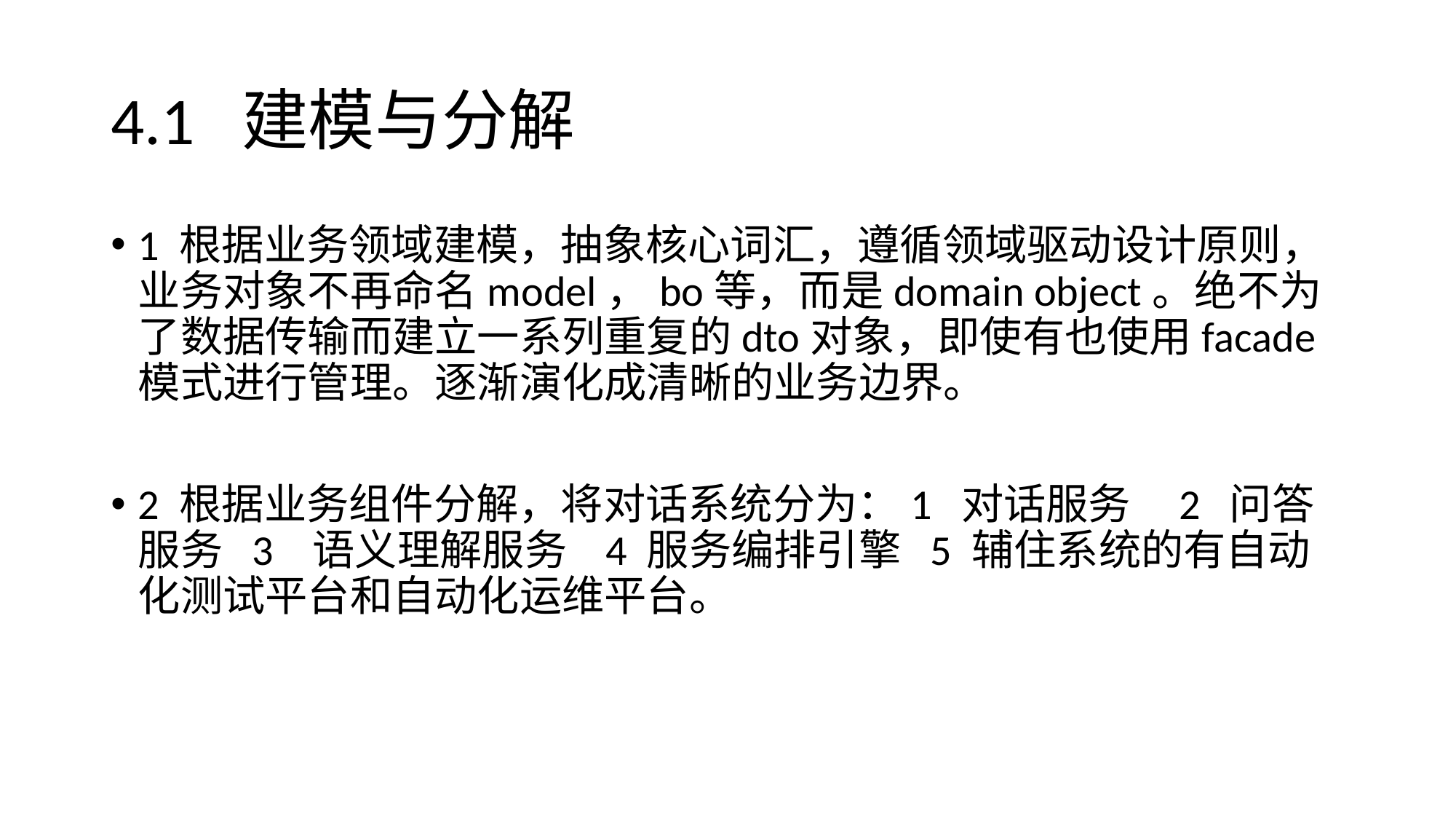

# 4.1  建模与分解
1 根据业务领域建模，抽象核心词汇，遵循领域驱动设计原则，业务对象不再命名model，bo等，而是domain object。绝不为了数据传输而建立一系列重复的dto对象，即使有也使用facade模式进行管理。逐渐演化成清晰的业务边界。

2 根据业务组件分解，将对话系统分为：1  对话服务    2  问答服务  3   语义理解服务   4 服务编排引擎  5 辅住系统的有自动化测试平台和自动化运维平台。